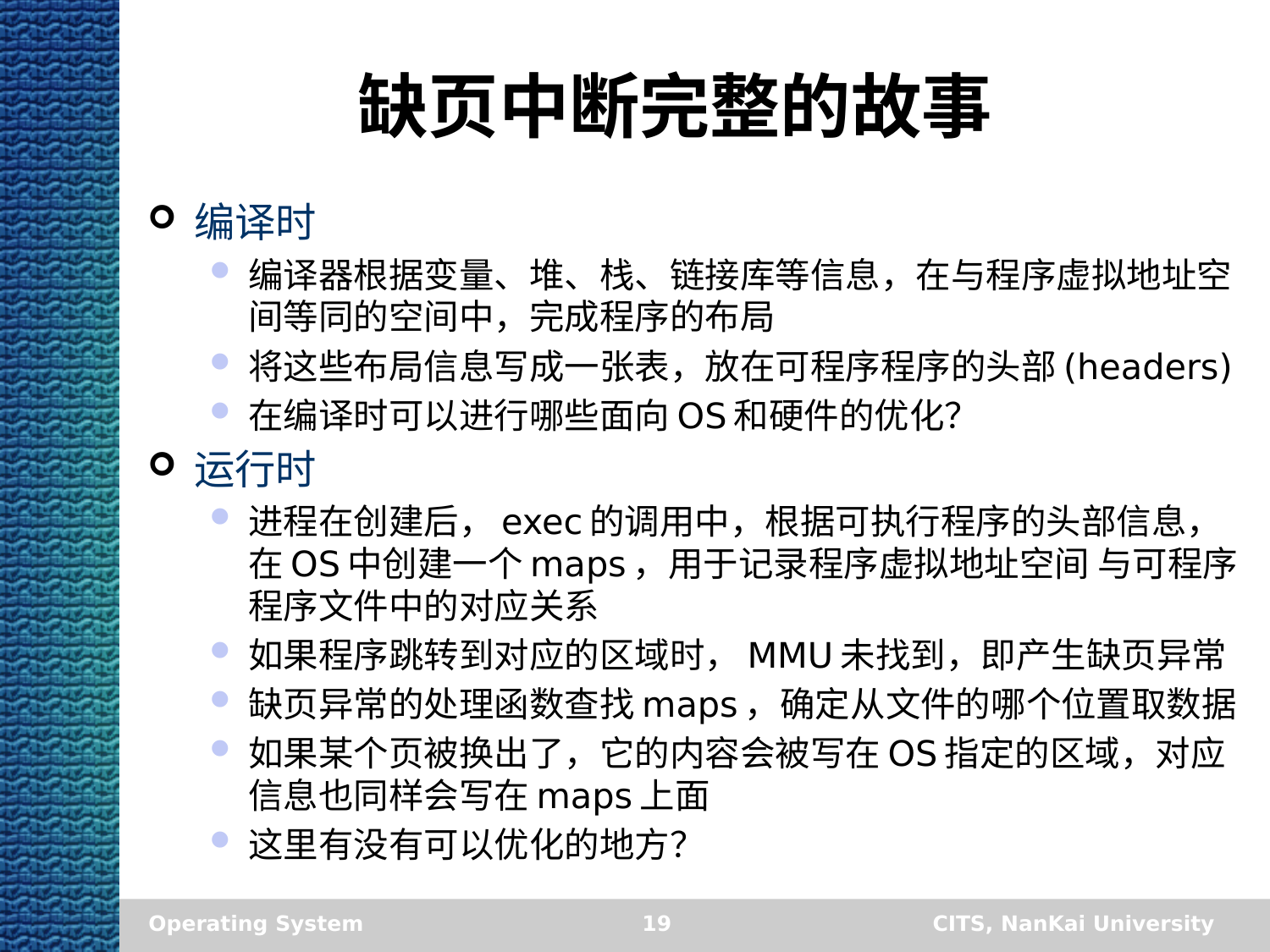

# 缺页中断完整的故事
编译时
编译器根据变量、堆、栈、链接库等信息，在与程序虚拟地址空间等同的空间中，完成程序的布局
将这些布局信息写成一张表，放在可程序程序的头部(headers)
在编译时可以进行哪些面向OS和硬件的优化？
运行时
进程在创建后，exec的调用中，根据可执行程序的头部信息，在OS中创建一个maps，用于记录程序虚拟地址空间 与可程序程序文件中的对应关系
如果程序跳转到对应的区域时，MMU未找到，即产生缺页异常
缺页异常的处理函数查找maps，确定从文件的哪个位置取数据
如果某个页被换出了，它的内容会被写在OS指定的区域，对应信息也同样会写在maps上面
这里有没有可以优化的地方？
Operating System
19
CITS, NanKai University